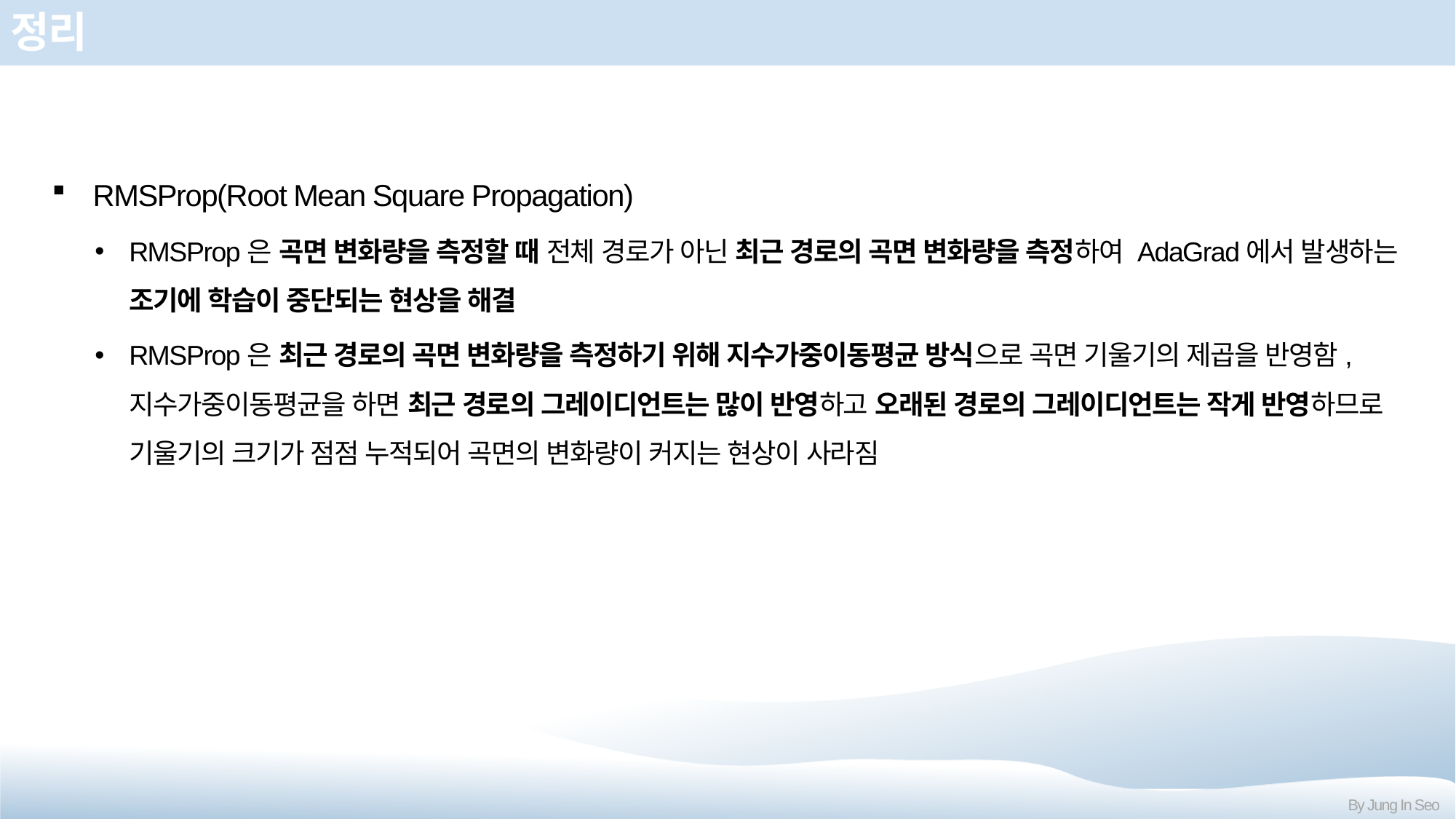

# 정리
RMSProp(Root Mean Square Propagation)
RMSProp은 곡면 변화량을 측정할 때 전체 경로가 아닌 최근 경로의 곡면 변화량을 측정하여 AdaGrad에서 발생하는 조기에 학습이 중단되는 현상을 해결
RMSProp은 최근 경로의 곡면 변화량을 측정하기 위해 지수가중이동평균 방식으로 곡면 기울기의 제곱을 반영함, 지수가중이동평균을 하면 최근 경로의 그레이디언트는 많이 반영하고 오래된 경로의 그레이디언트는 작게 반영하므로 기울기의 크기가 점점 누적되어 곡면의 변화량이 커지는 현상이 사라짐